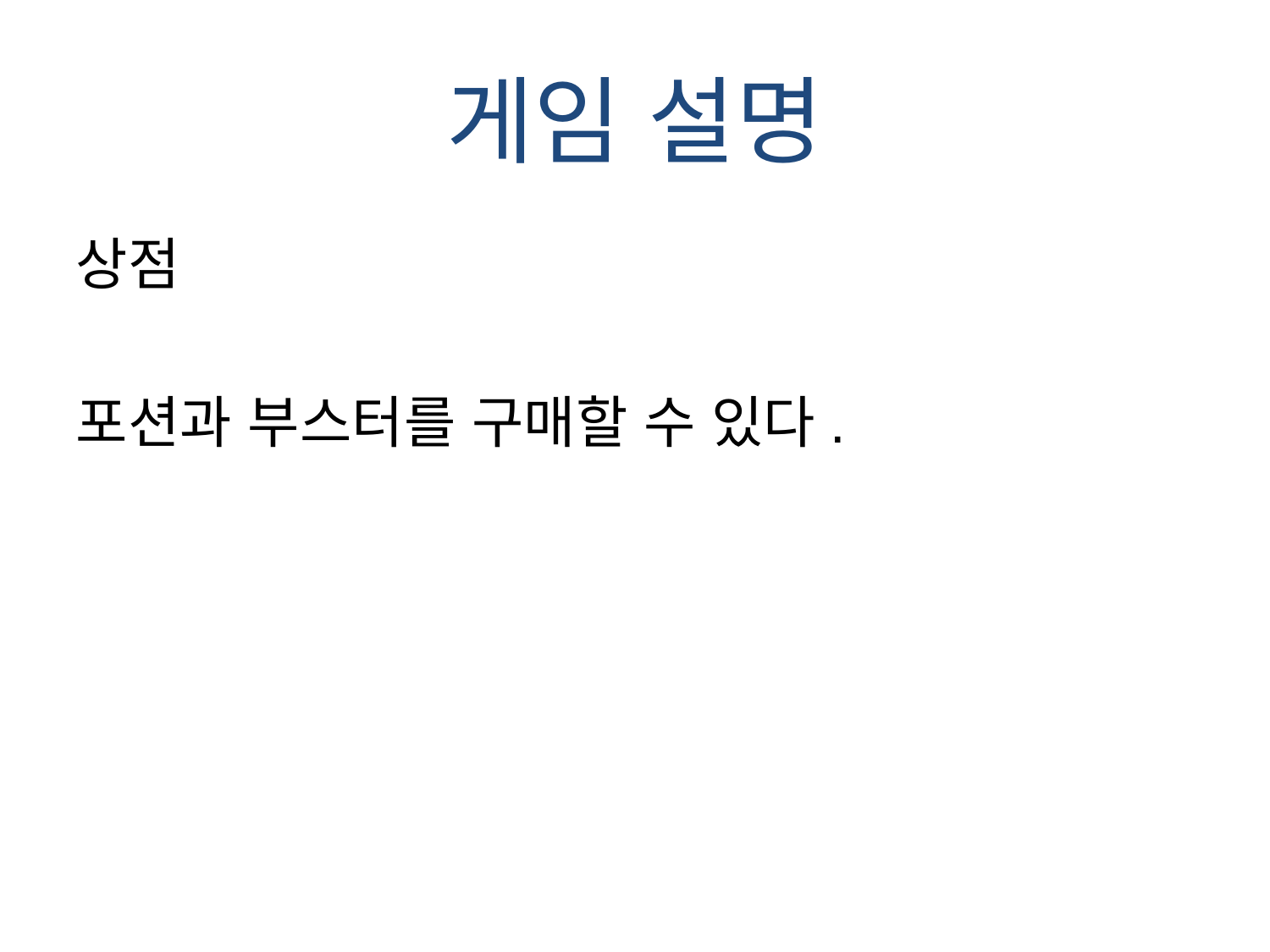

# 게임 설명
상점

포션과 부스터를 구매할 수 있다.